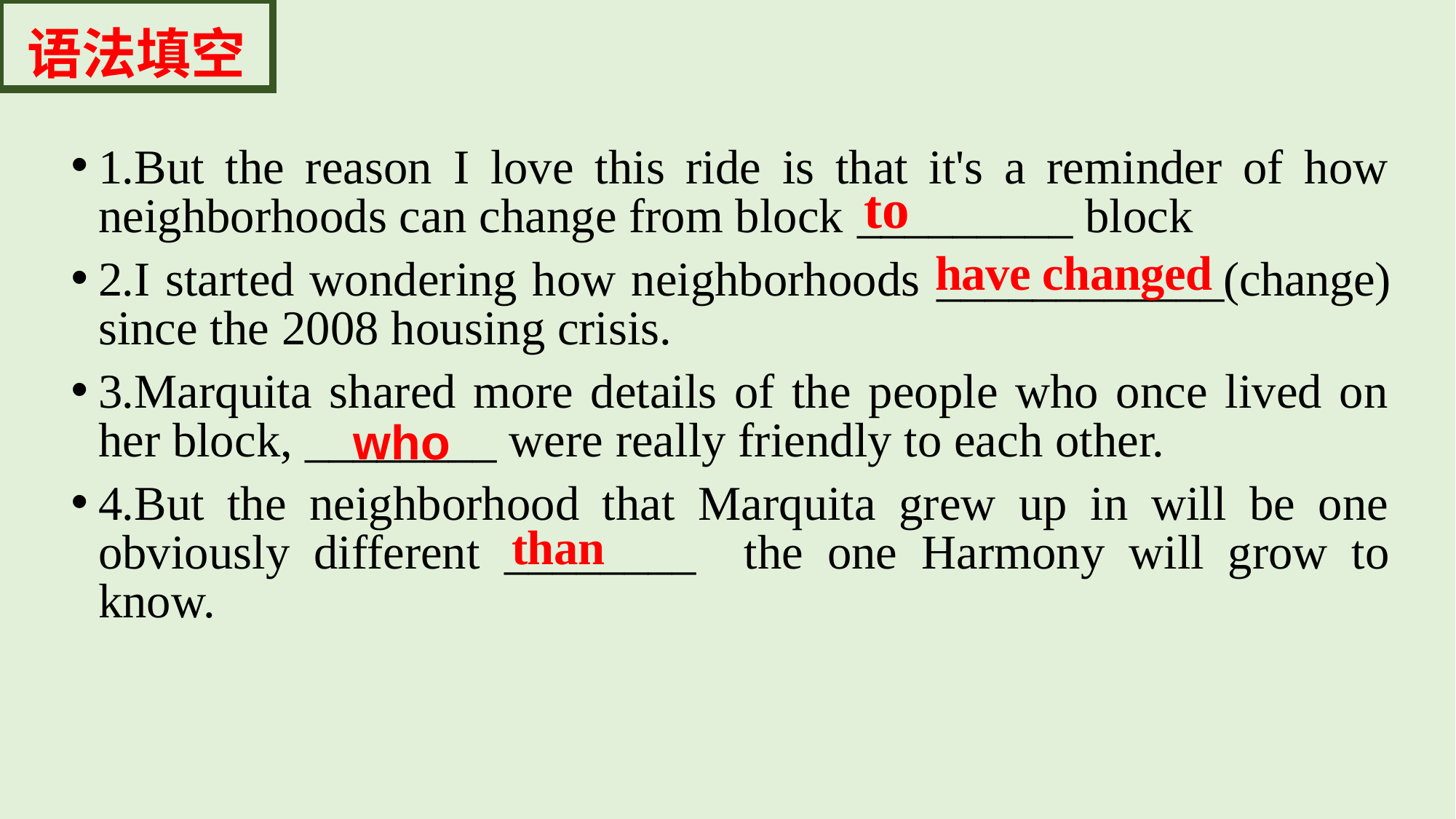

语法填空
1.But the reason I love this ride is that it's a reminder of how neighborhoods can change from block _________ block
2.I started wondering how neighborhoods ____________(change) since the 2008 housing crisis.
3.Marquita shared more details of the people who once lived on her block, ________ were really friendly to each other.
4.But the neighborhood that Marquita grew up in will be one obviously different ________  the one Harmony will grow to know.
to
have changed
who
than